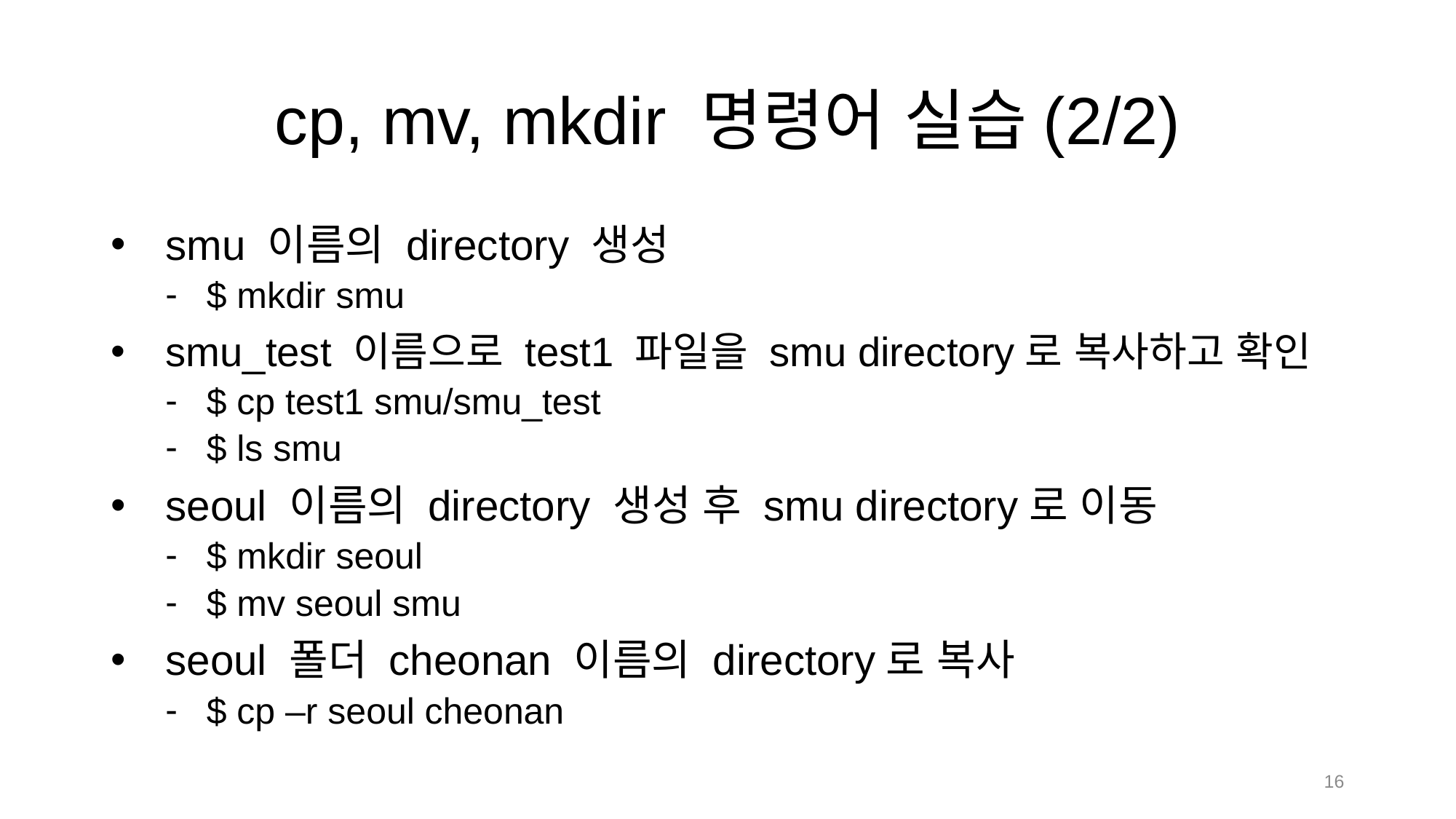

# cp, mv, mkdir 명령어 실습(2/2)
smu 이름의 directory 생성
$ mkdir smu
smu_test 이름으로 test1 파일을 smu directory로 복사하고 확인
$ cp test1 smu/smu_test
$ ls smu
seoul 이름의 directory 생성 후 smu directory로 이동
$ mkdir seoul
$ mv seoul smu
seoul 폴더 cheonan 이름의 directory로 복사
$ cp –r seoul cheonan

16